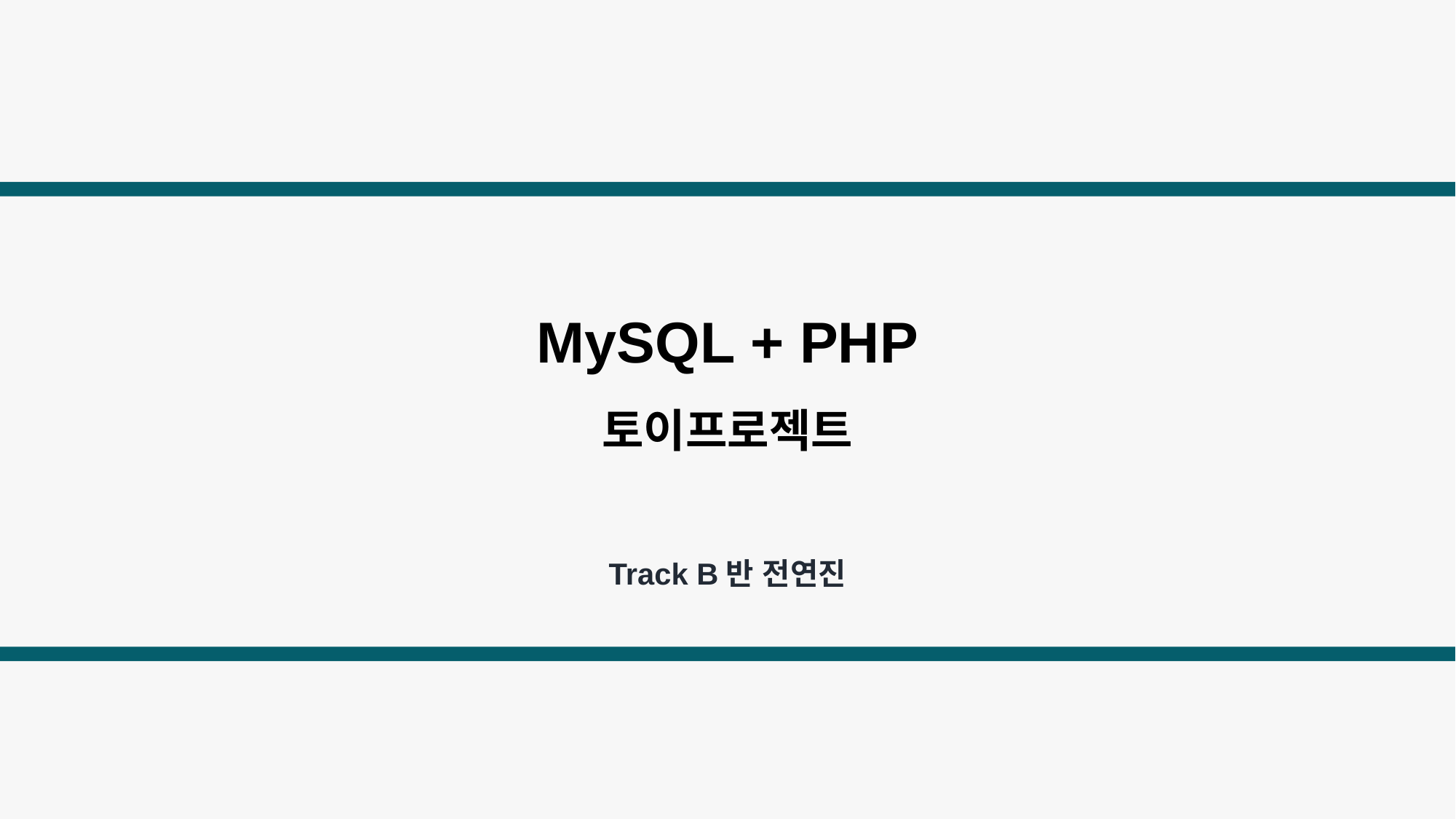

# MySQL + PHP 토이프로젝트
Track B반 전연진